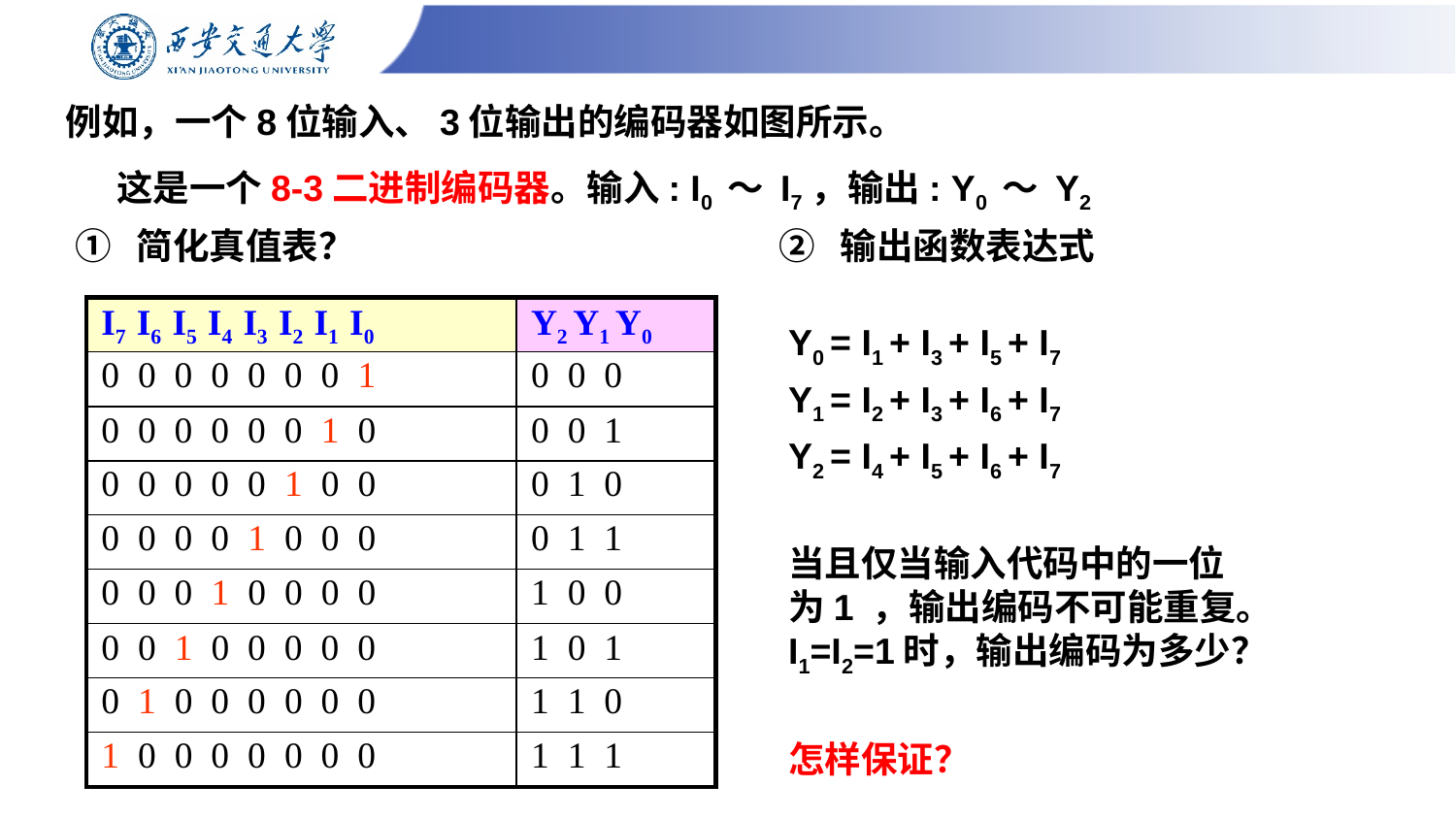

# 例如，一个8位输入、3位输出的编码器如图所示。
这是一个8-3二进制编码器。输入: I0 〜 I7，输出: Y0 〜 Y2
①  简化真值表？
②  输出函数表达式
| I7 I6 I5 I4 I3 I2 I1 I0 | Y2 Y1 Y0 |
| --- | --- |
| 0 0 0 0 0 0 0 1 | 0 0 0 |
| 0 0 0 0 0 0 1 0 | 0 0 1 |
| 0 0 0 0 0 1 0 0 | 0 1 0 |
| 0 0 0 0 1 0 0 0 | 0 1 1 |
| 0 0 0 1 0 0 0 0 | 1 0 0 |
| 0 0 1 0 0 0 0 0 | 1 0 1 |
| 0 1 0 0 0 0 0 0 | 1 1 0 |
| 1 0 0 0 0 0 0 0 | 1 1 1 |
Y0 = I1 + I3 + I5 + I7
Y1 = I2 + I3 + I6 + I7
Y2 = I4 + I5 + I6 + I7

当且仅当输入代码中的一位为1 ，输出编码不可能重复。I1=I2=1时，输出编码为多少？

怎样保证？